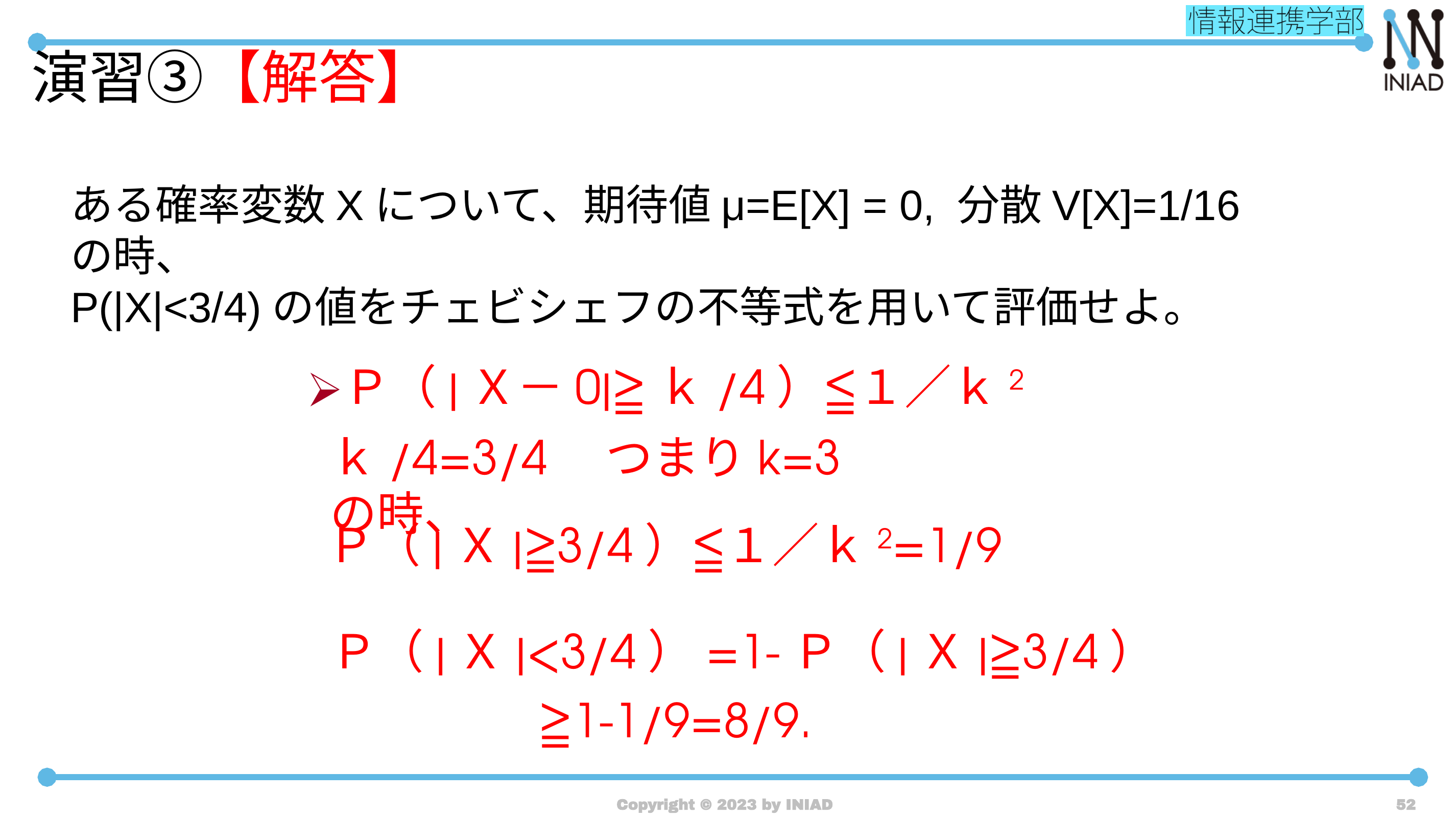

# 演習③【解答】
ある確率変数Xについて、期待値μ=E[X] = 0, 分散V[X]=1/16　の時、
P(|X|<3/4)の値をチェビシェフの不等式を用いて評価せよ。
Ｐ（|Ｘ－0|≧ｋ/4）≦１／ｋ2
ｋ/4=3/4　つまりk=3の時、
Ｐ（|Ｘ|≧3/4）≦１／ｋ2=1/9
Ｐ（|Ｘ|<3/4）=1-Ｐ（|Ｘ|≧3/4）
                ≧1-1/9=8/9.
Copyright © 2023 by INIAD
52